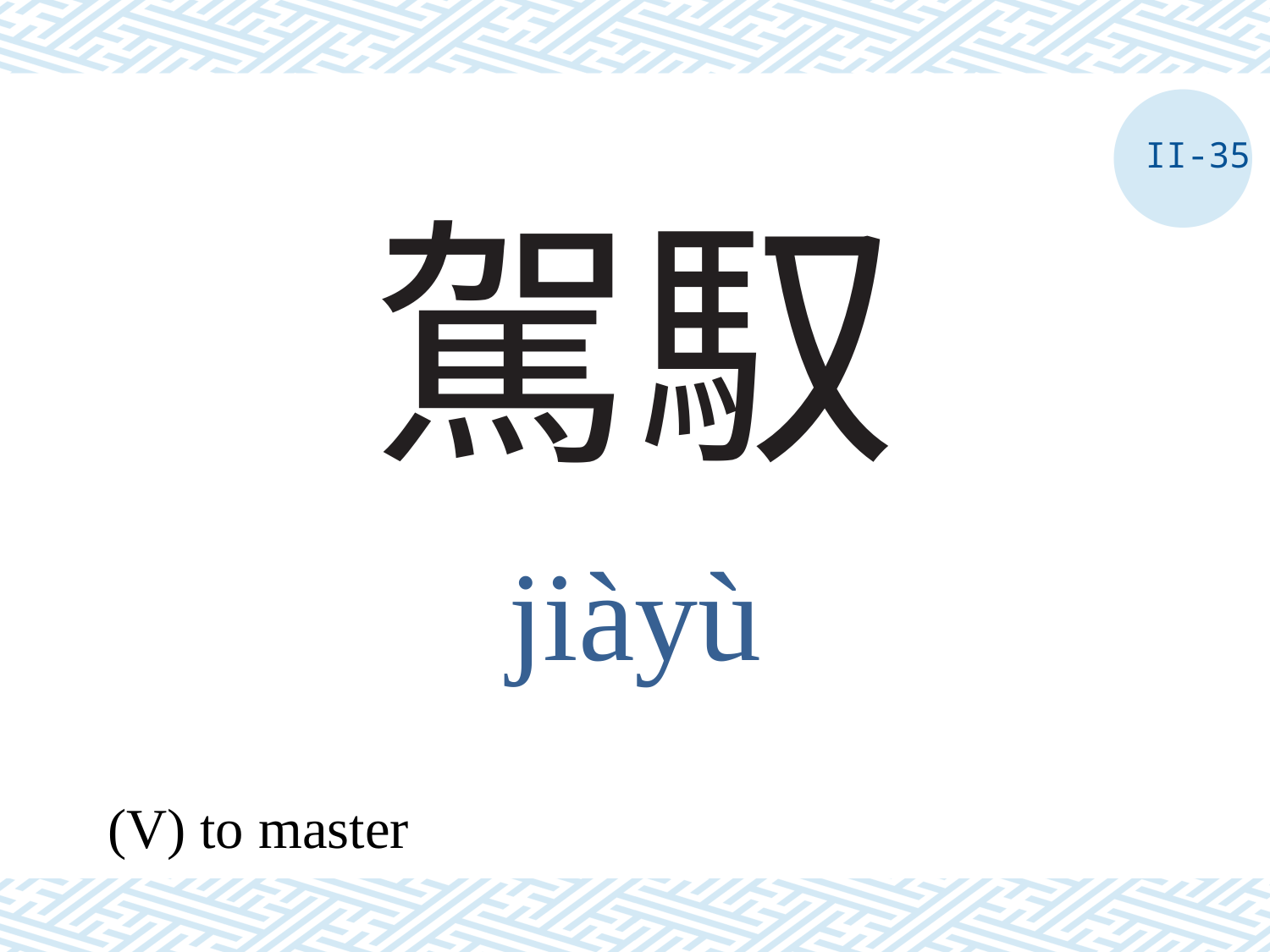

II-35

# 駕馭
jiàyù
(V) to master